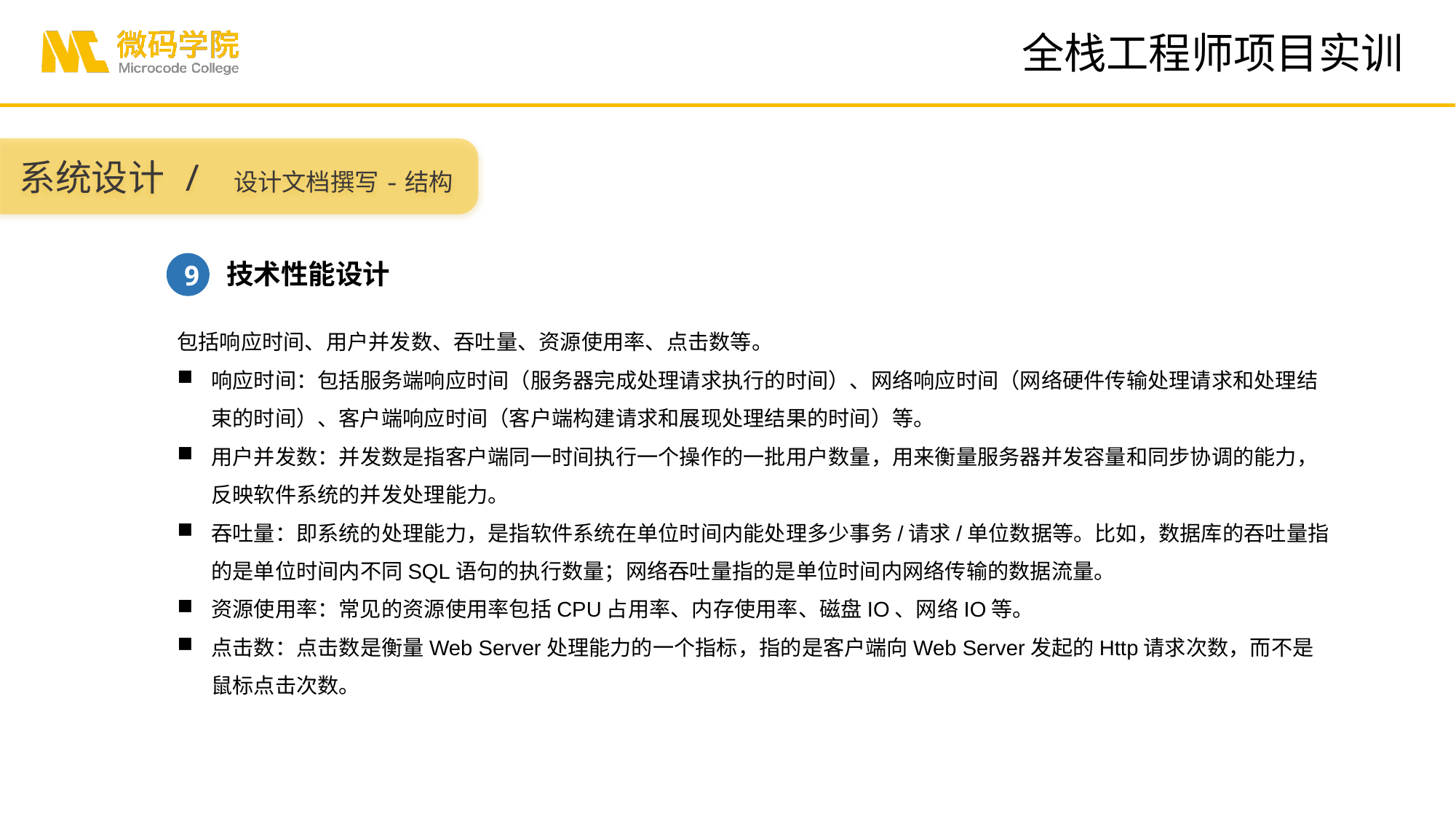

系统设计 / 设计文档撰写-结构
技术性能设计
9
包括响应时间、用户并发数、吞吐量、资源使用率、点击数等。
响应时间：包括服务端响应时间（服务器完成处理请求执行的时间）、网络响应时间（网络硬件传输处理请求和处理结束的时间）、客户端响应时间（客户端构建请求和展现处理结果的时间）等。
用户并发数：并发数是指客户端同一时间执行一个操作的一批用户数量，用来衡量服务器并发容量和同步协调的能力，反映软件系统的并发处理能力。
吞吐量：即系统的处理能力，是指软件系统在单位时间内能处理多少事务/请求/单位数据等。比如，数据库的吞吐量指的是单位时间内不同SQL语句的执行数量；网络吞吐量指的是单位时间内网络传输的数据流量。
资源使用率：常见的资源使用率包括CPU占用率、内存使用率、磁盘IO、网络IO等。
点击数：点击数是衡量Web Server处理能力的一个指标，指的是客户端向Web Server发起的Http请求次数，而不是鼠标点击次数。